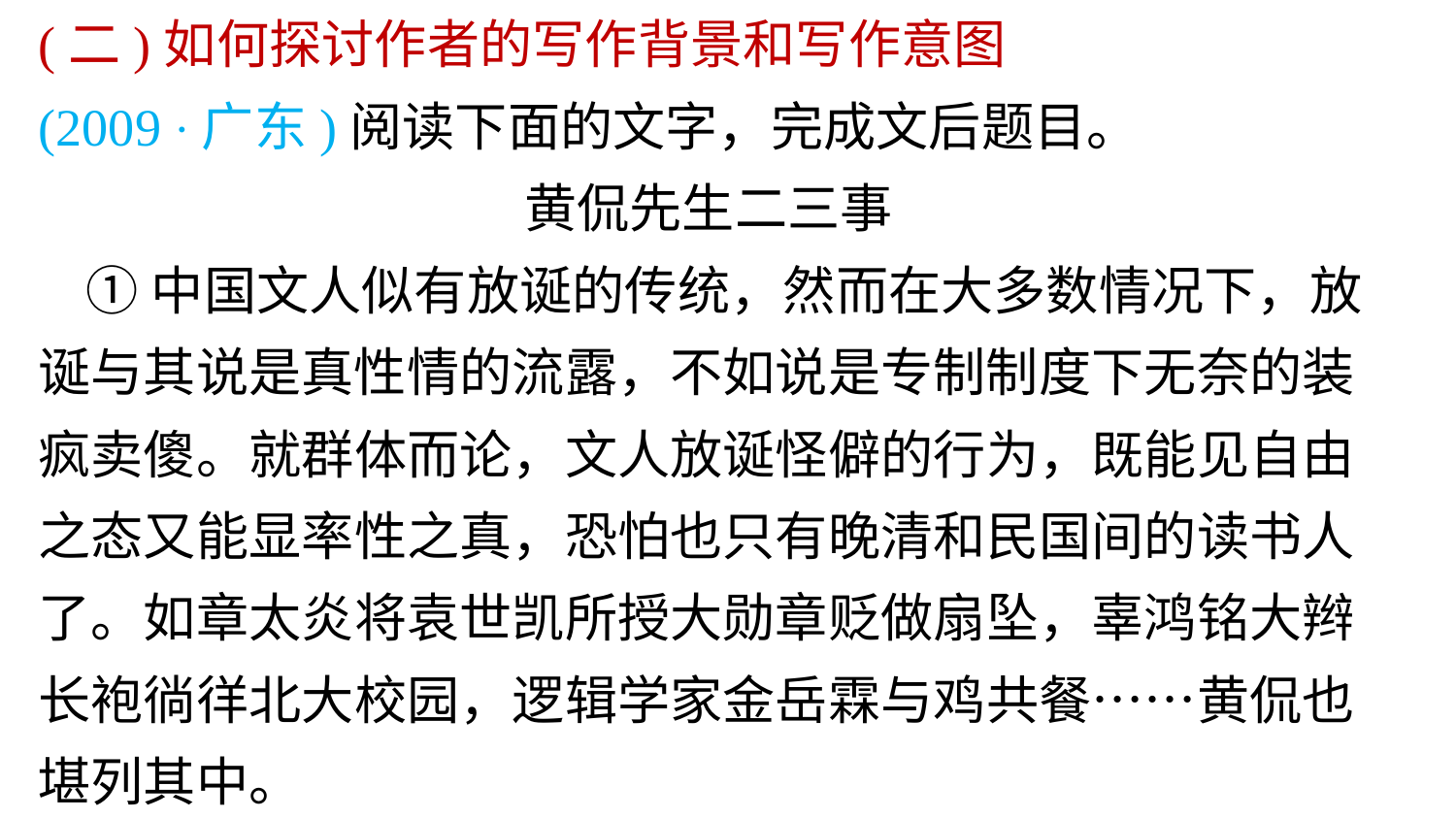

(二)如何探讨作者的写作背景和写作意图
(2009 ·广东)阅读下面的文字，完成文后题目。
黄侃先生二三事
    ①中国文人似有放诞的传统，然而在大多数情况下，放诞与其说是真性情的流露，不如说是专制制度下无奈的装疯卖傻。就群体而论，文人放诞怪僻的行为，既能见自由之态又能显率性之真，恐怕也只有晚清和民国间的读书人了。如章太炎将袁世凯所授大勋章贬做扇坠，辜鸿铭大辫长袍徜徉北大校园，逻辑学家金岳霖与鸡共餐……黄侃也堪列其中。